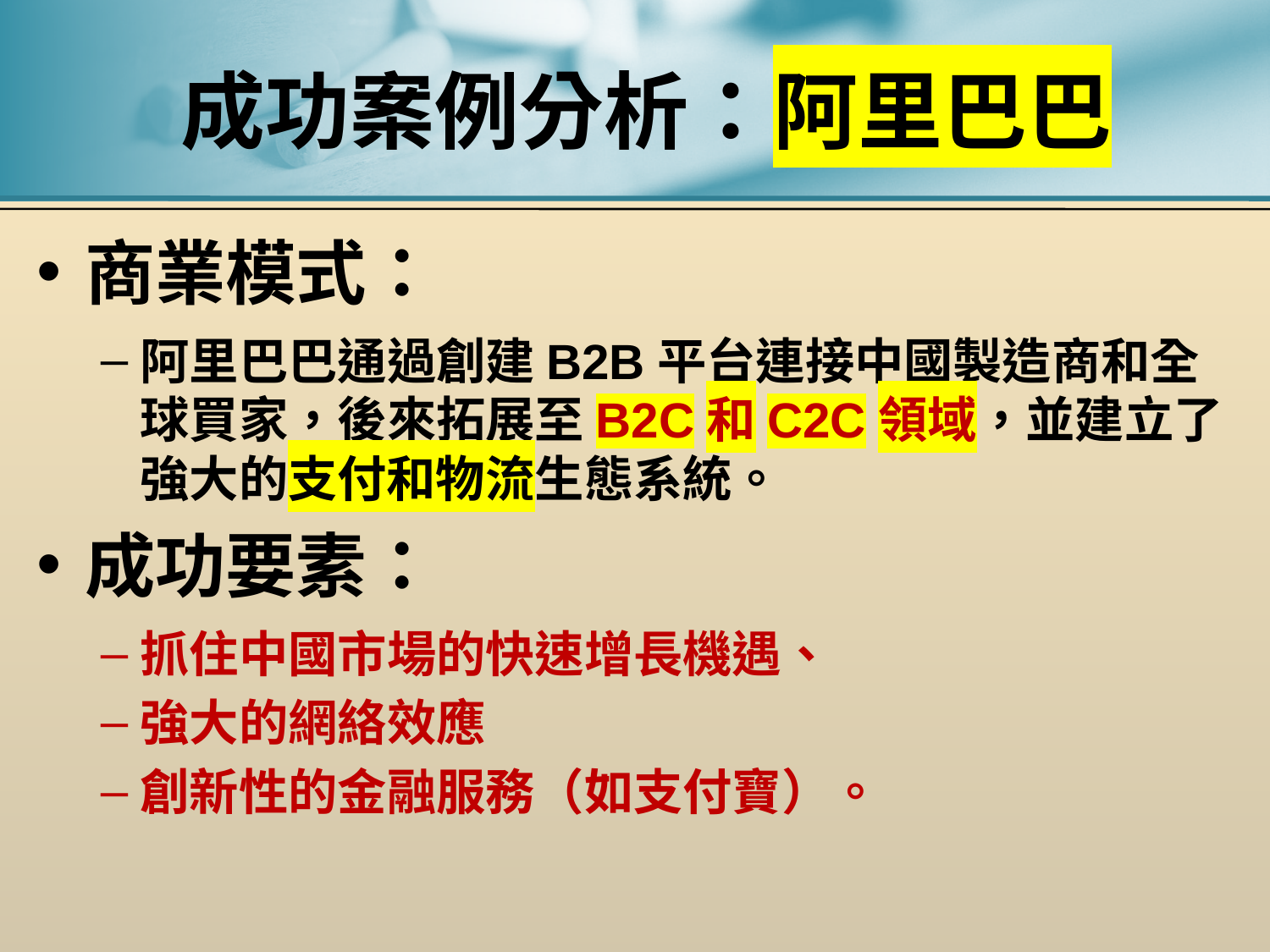

# 成功案例分析：阿里巴巴
商業模式：
阿里巴巴通過創建B2B平台連接中國製造商和全球買家，後來拓展至B2C和C2C領域，並建立了強大的支付和物流生態系統。
成功要素：
抓住中國市場的快速增長機遇、
強大的網絡效應
創新性的金融服務（如支付寶）。